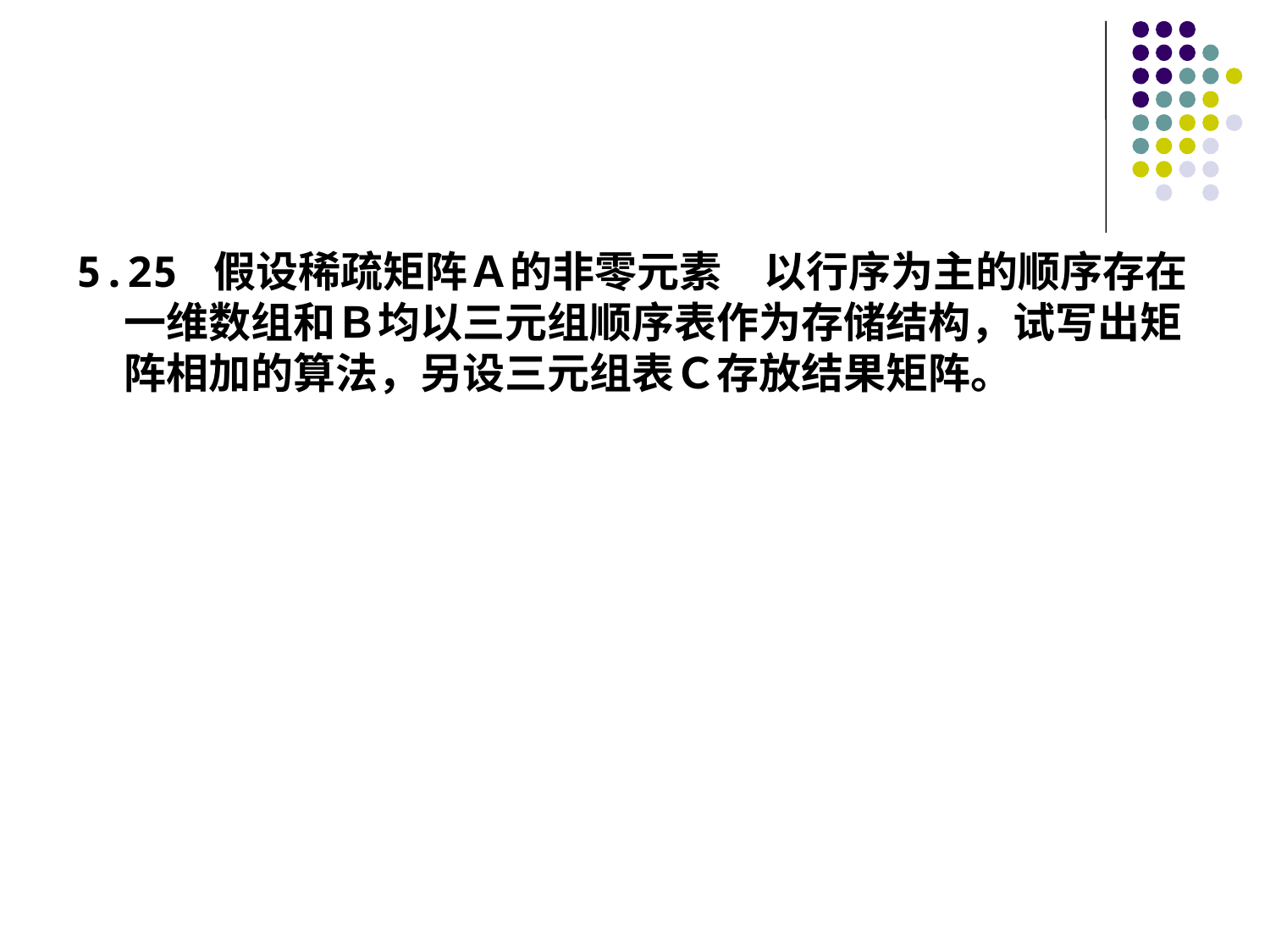

#
5.25 假设稀疏矩阵Ａ的非零元素　以行序为主的顺序存在一维数组和Ｂ均以三元组顺序表作为存储结构，试写出矩阵相加的算法，另设三元组表Ｃ存放结果矩阵。